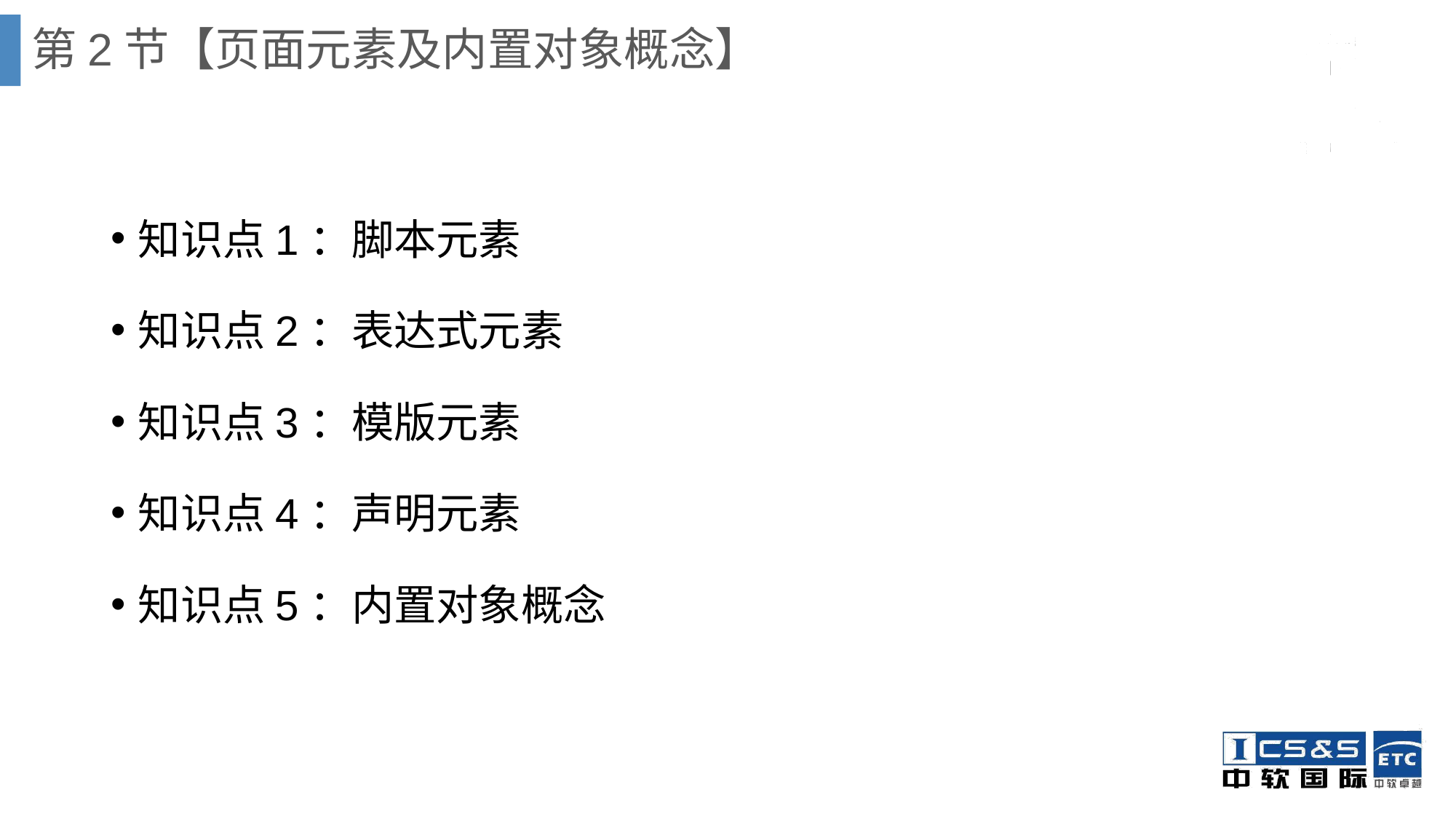

# 第2节【页面元素及内置对象概念】
知识点1：脚本元素
知识点2：表达式元素
知识点3：模版元素
知识点4：声明元素
知识点5：内置对象概念